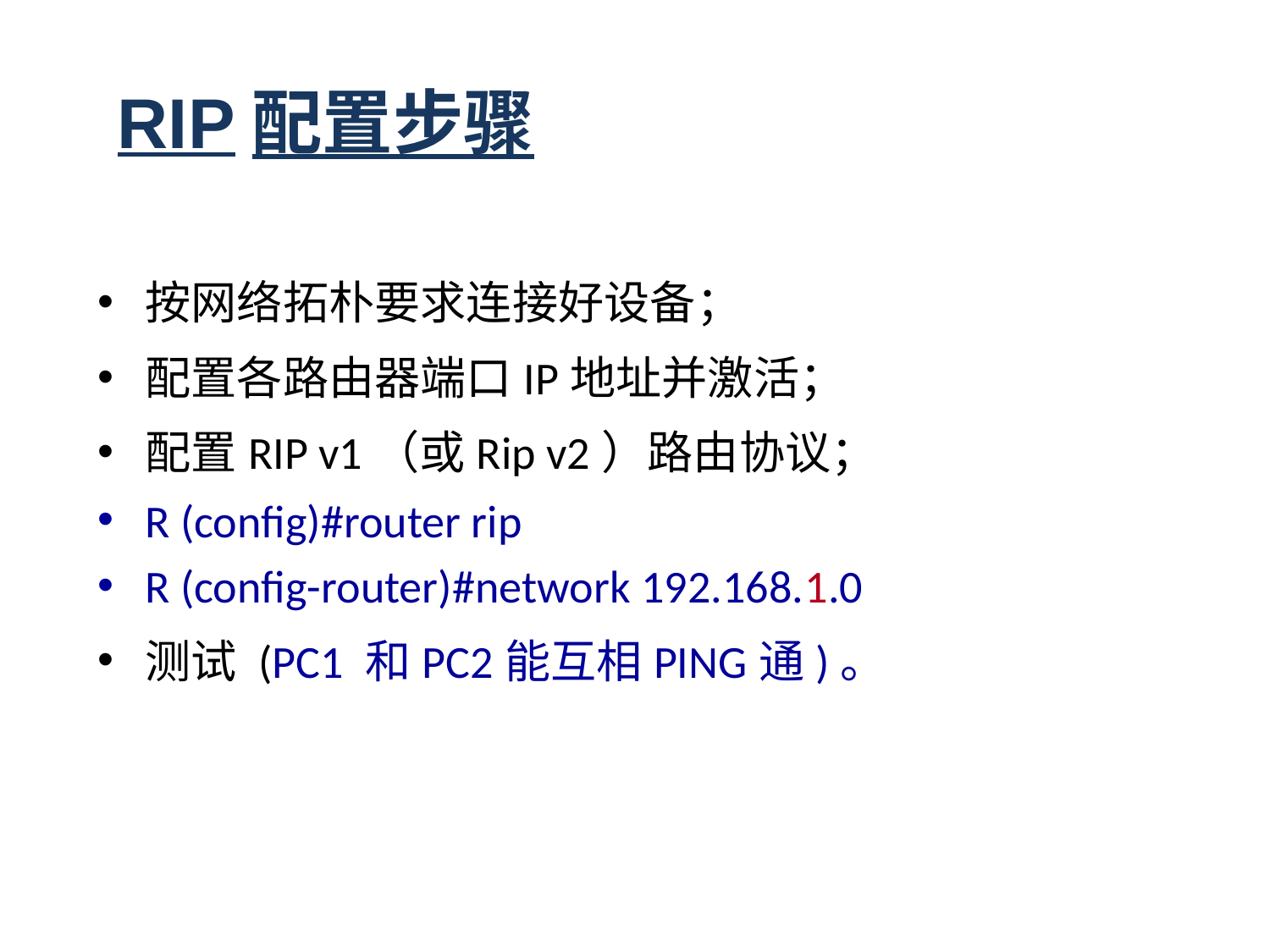

# RIP配置步骤
按网络拓朴要求连接好设备；
配置各路由器端口IP地址并激活；
配置RIP v1（或Rip v2）路由协议；
R (config)#router rip
R (config-router)#network 192.168.1.0
测试 (PC1 和PC2能互相PING通)。